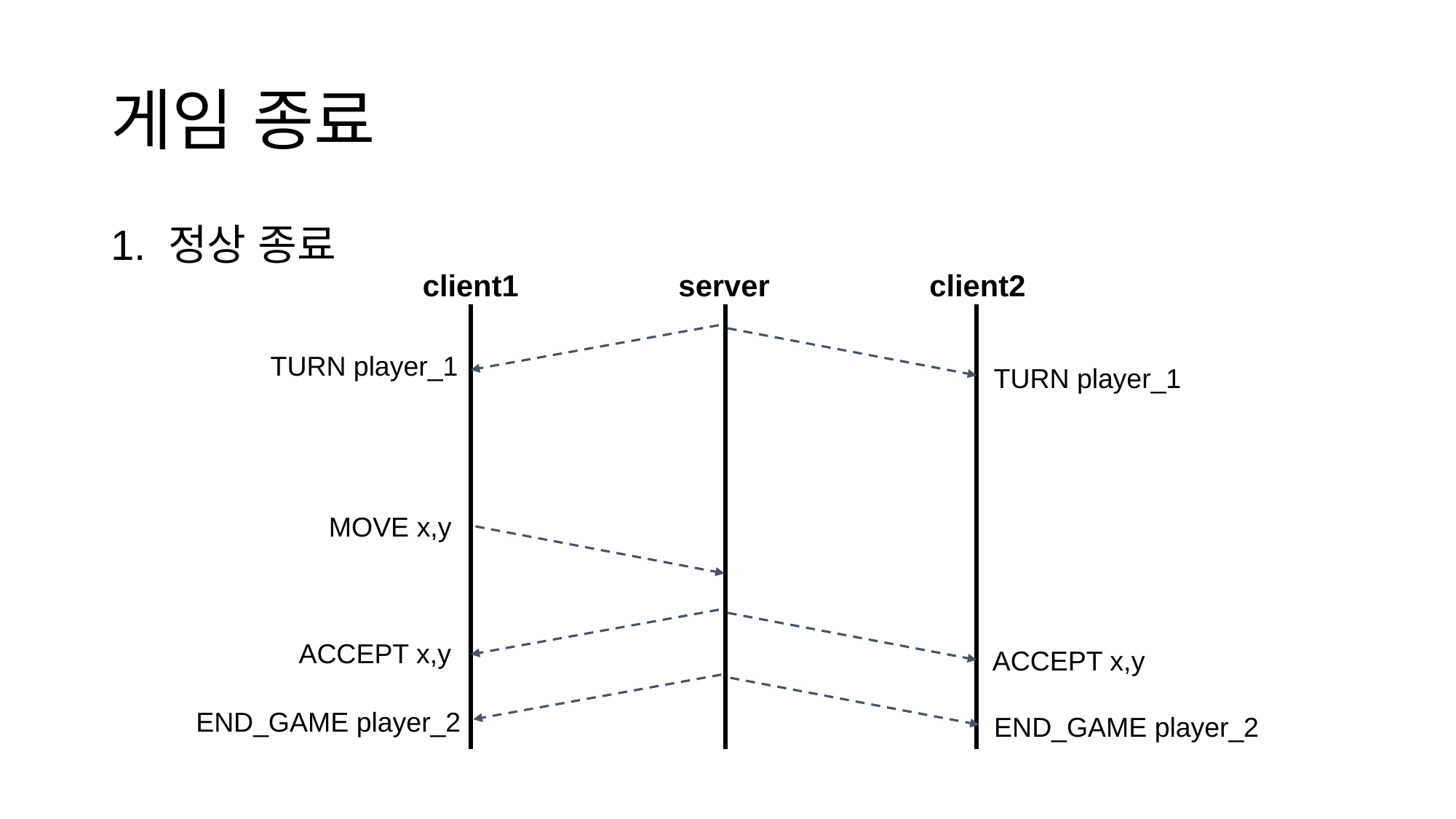

# 게임 종료
1. 정상 종료
client1
server
client2
TURN player_1
TURN player_1
MOVE x,y
ACCEPT x,y
ACCEPT x,y
END_GAME player_2
END_GAME player_2